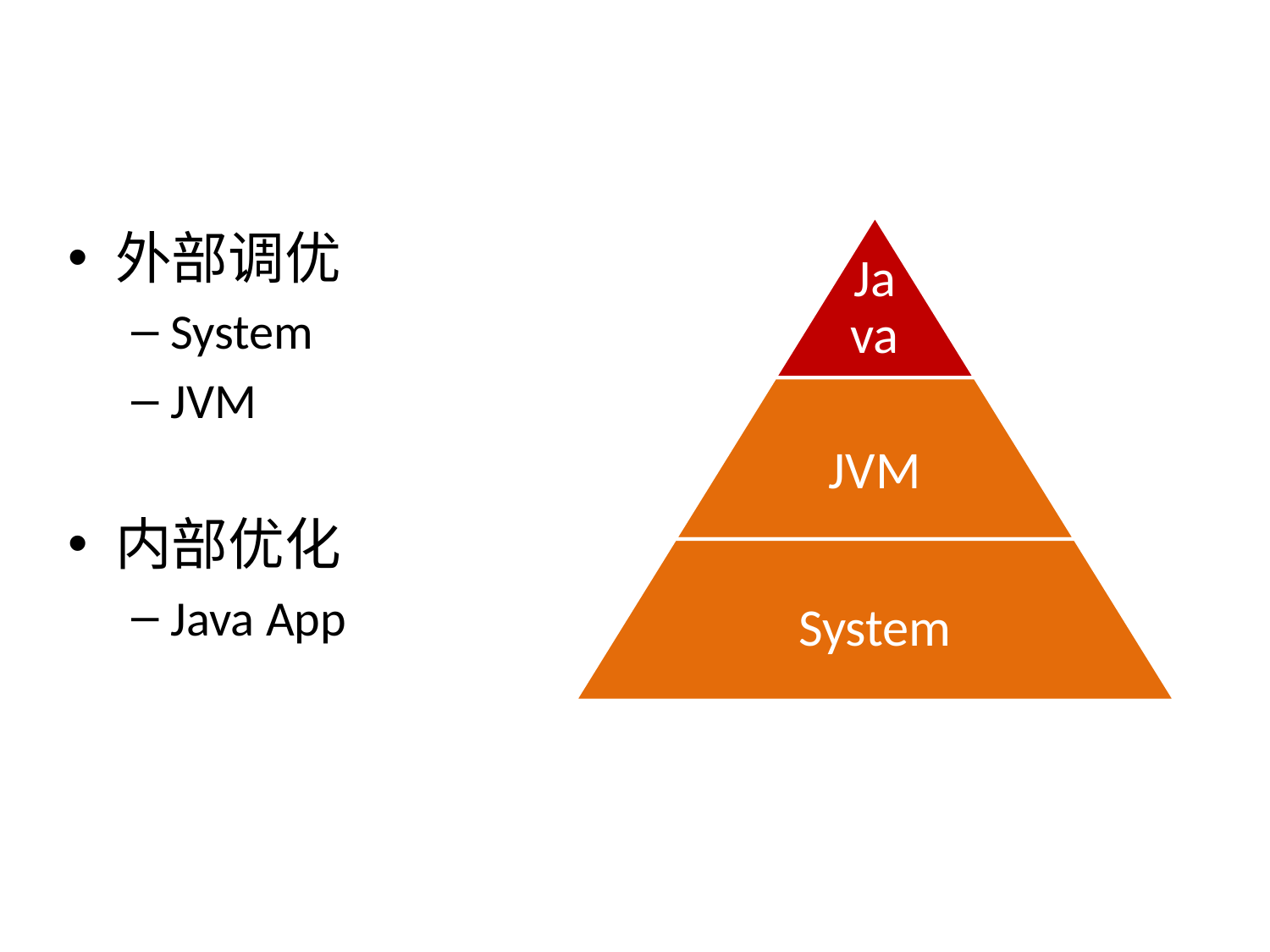

外部调优
System
JVM

内部优化
Java App

Java App
JVM
System